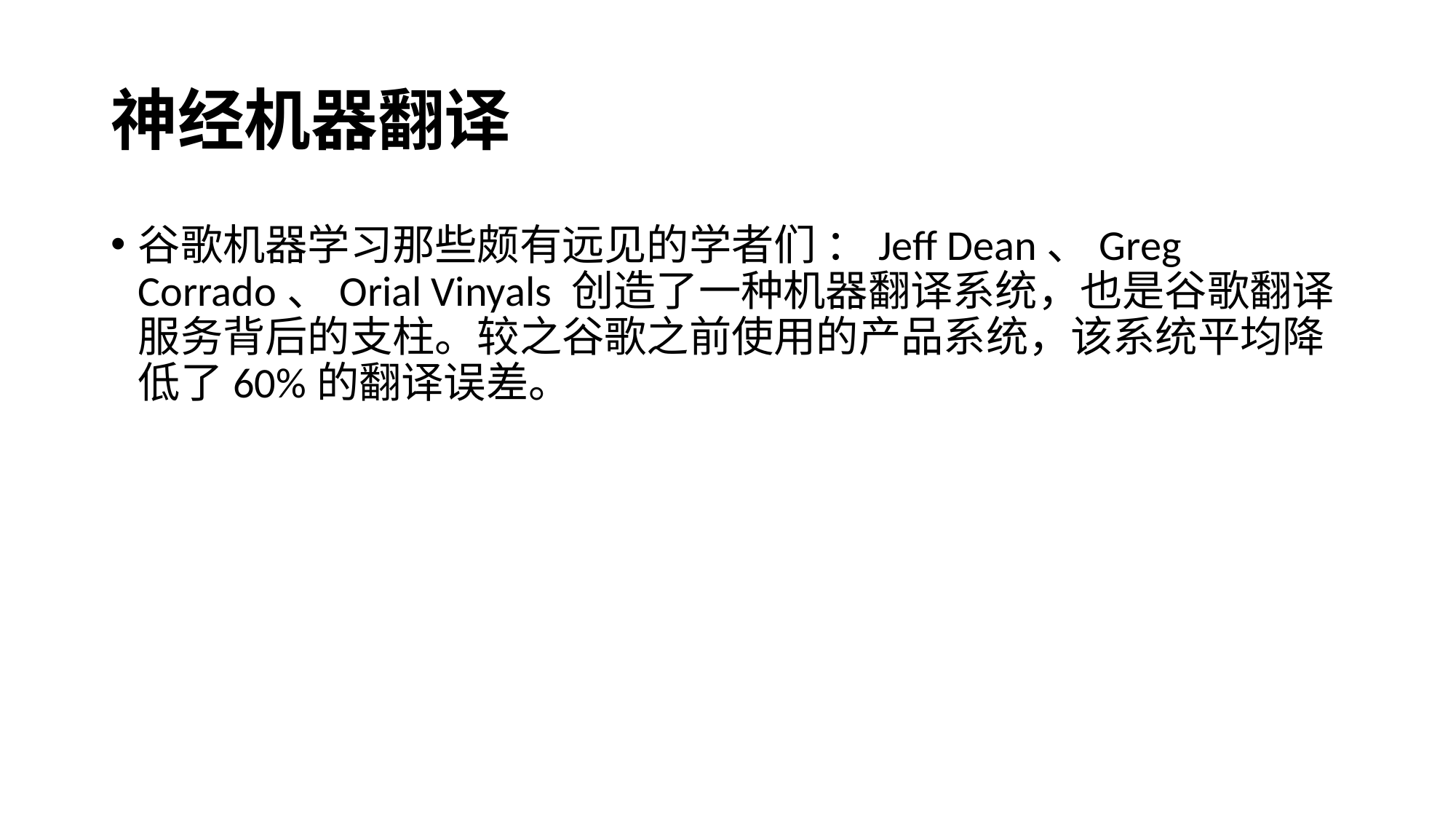

# 神经机器翻译
谷歌机器学习那些颇有远见的学者们 ：Jeff Dean、Greg Corrado、Orial Vinyals 创造了一种机器翻译系统，也是谷歌翻译服务背后的支柱。较之谷歌之前使用的产品系统，该系统平均降低了60%的翻译误差。